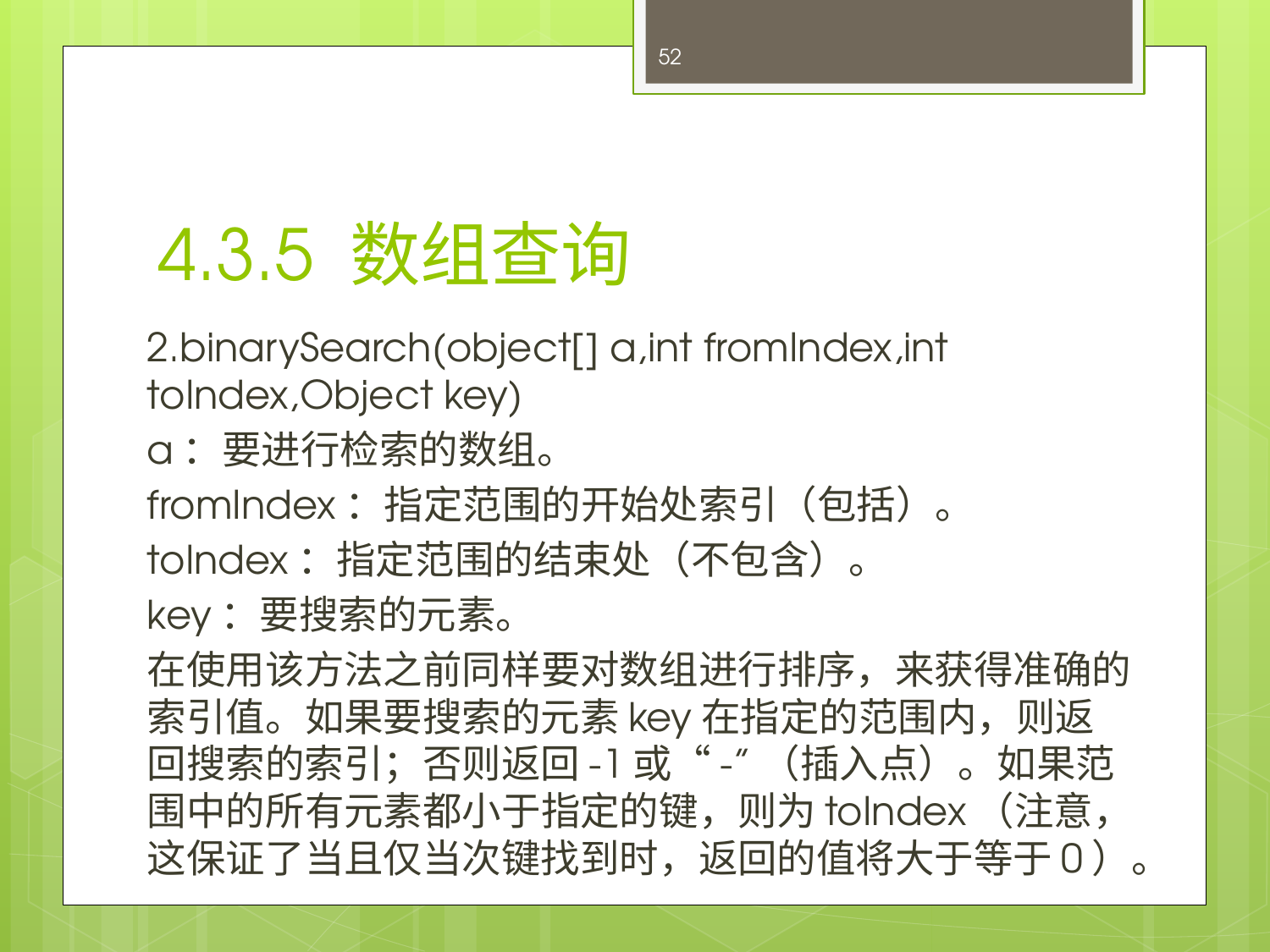

52
# 4.3.5 数组查询
2.binarySearch(object[] a,int fromIndex,int toIndex,Object key)
a：要进行检索的数组。
fromIndex：指定范围的开始处索引（包括）。
toIndex：指定范围的结束处（不包含）。
key：要搜索的元素。
在使用该方法之前同样要对数组进行排序，来获得准确的索引值。如果要搜索的元素key在指定的范围内，则返回搜索的索引；否则返回-1或“-”（插入点）。如果范围中的所有元素都小于指定的键，则为toIndex（注意，这保证了当且仅当次键找到时，返回的值将大于等于0）。